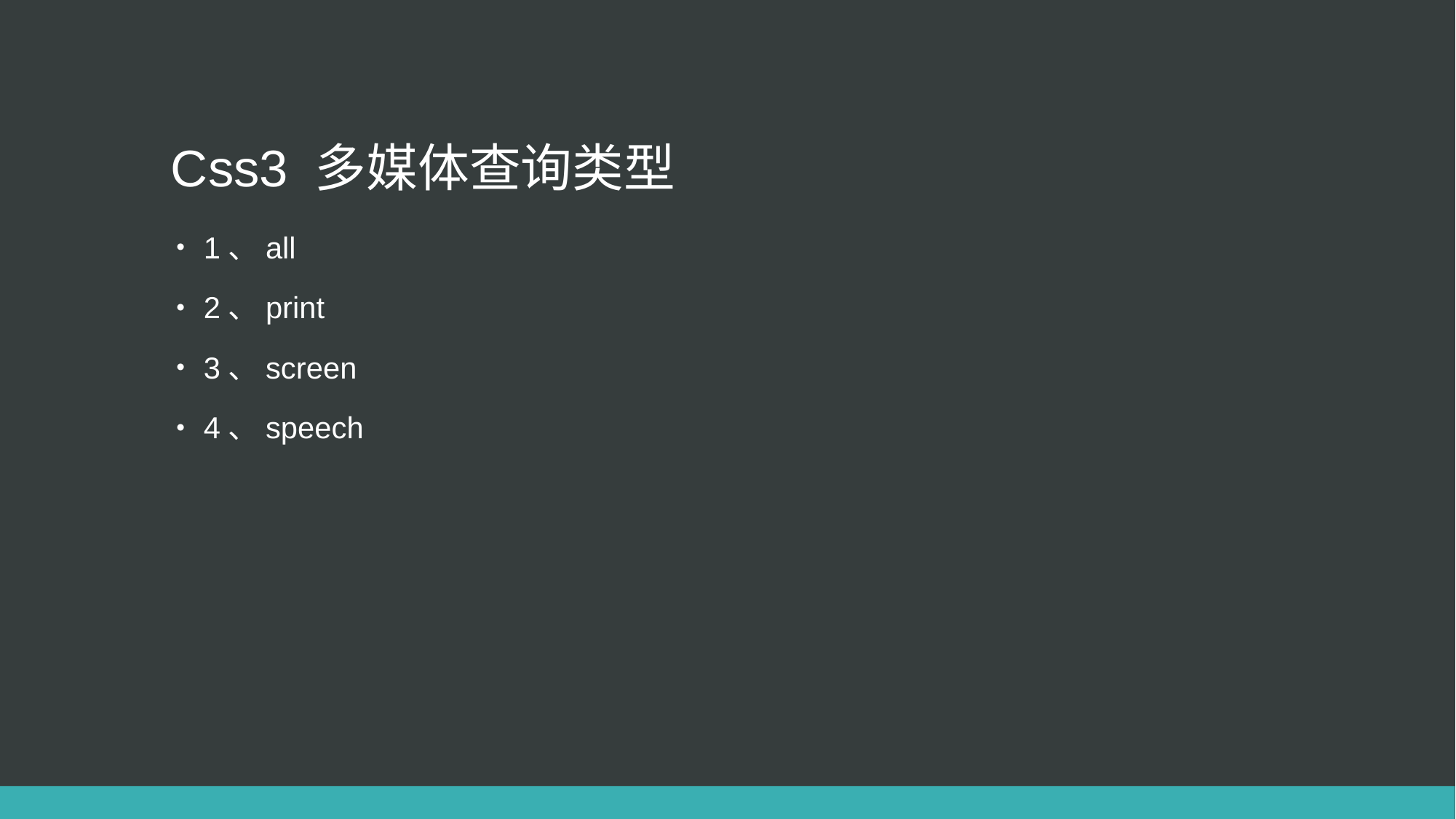

# Css3 多媒体查询类型
1、all
2、print
3、screen
4、speech